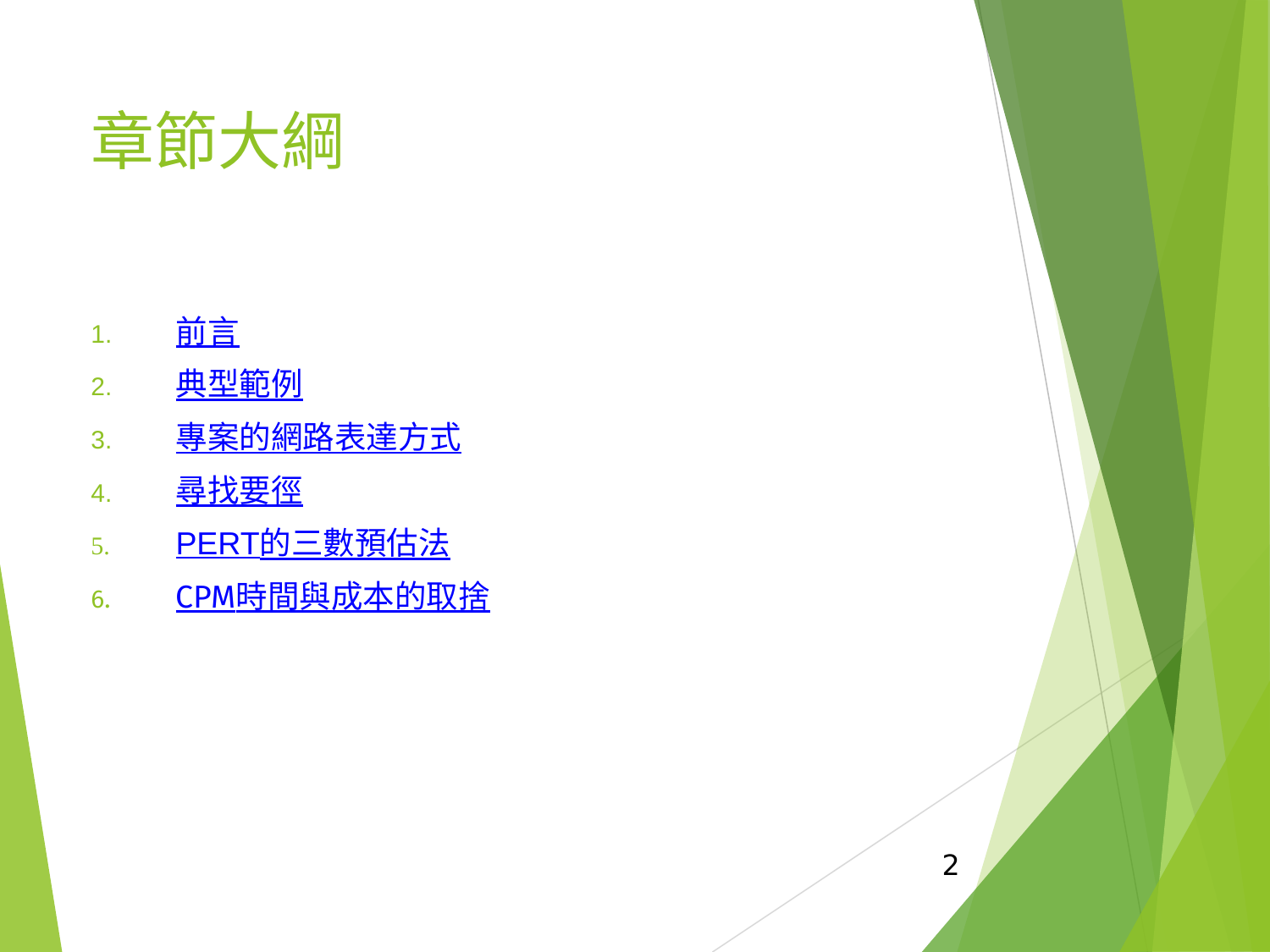

章節大綱
前言
典型範例
專案的網路表達方式
尋找要徑
PERT的三數預估法
CPM時間與成本的取捨
2